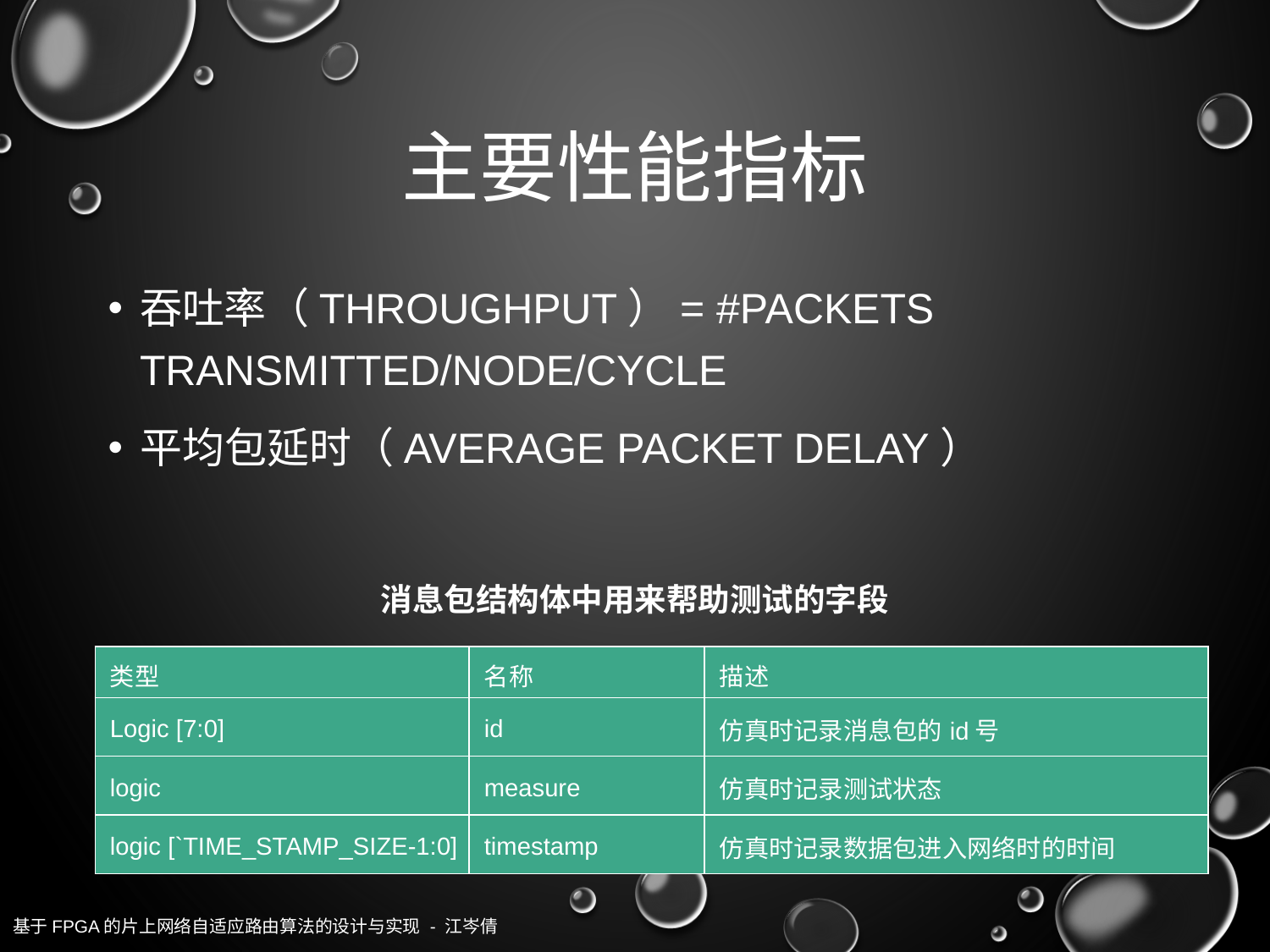

# 主要性能指标
吞吐率（Throughput）= #Packets transmitted/node/cycle
平均包延时（Average Packet Delay）
消息包结构体中用来帮助测试的字段
| 类型 | 名称 | 描述 |
| --- | --- | --- |
| Logic [7:0] | id | 仿真时记录消息包的id号 |
| --- | --- | --- |
| logic | measure | 仿真时记录测试状态 |
| logic [`TIME\_STAMP\_SIZE-1:0] | timestamp | 仿真时记录数据包进入网络时的时间 |
14
基于FPGA的片上网络自适应路由算法的设计与实现 - 江岑倩